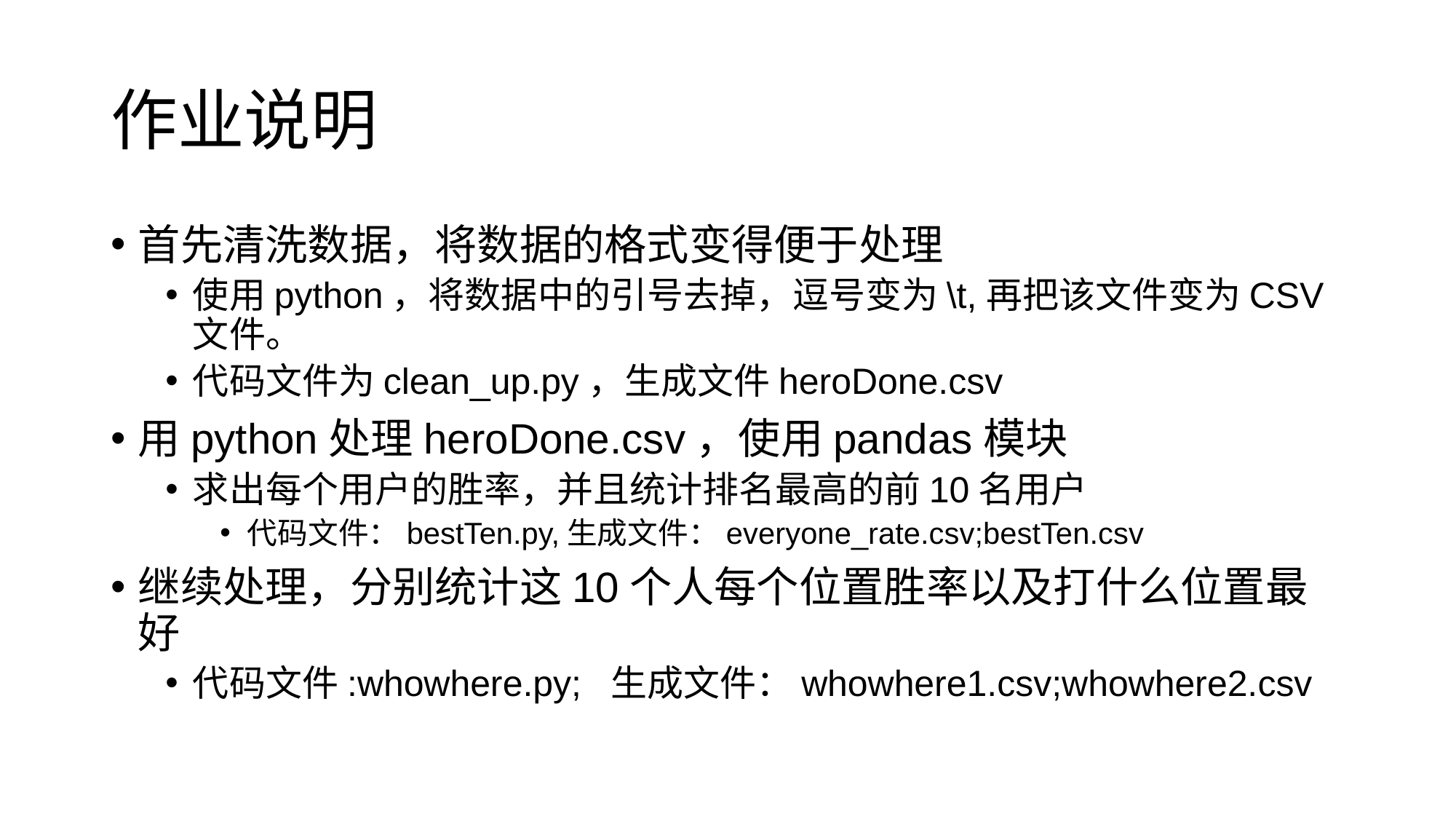

# 作业说明
首先清洗数据，将数据的格式变得便于处理
使用python，将数据中的引号去掉，逗号变为\t,再把该文件变为CSV文件。
代码文件为clean_up.py，生成文件heroDone.csv
用python处理heroDone.csv，使用pandas模块
求出每个用户的胜率，并且统计排名最高的前10名用户
代码文件：bestTen.py,生成文件：everyone_rate.csv;bestTen.csv
继续处理，分别统计这10个人每个位置胜率以及打什么位置最好
代码文件:whowhere.py;  生成文件：whowhere1.csv;whowhere2.csv